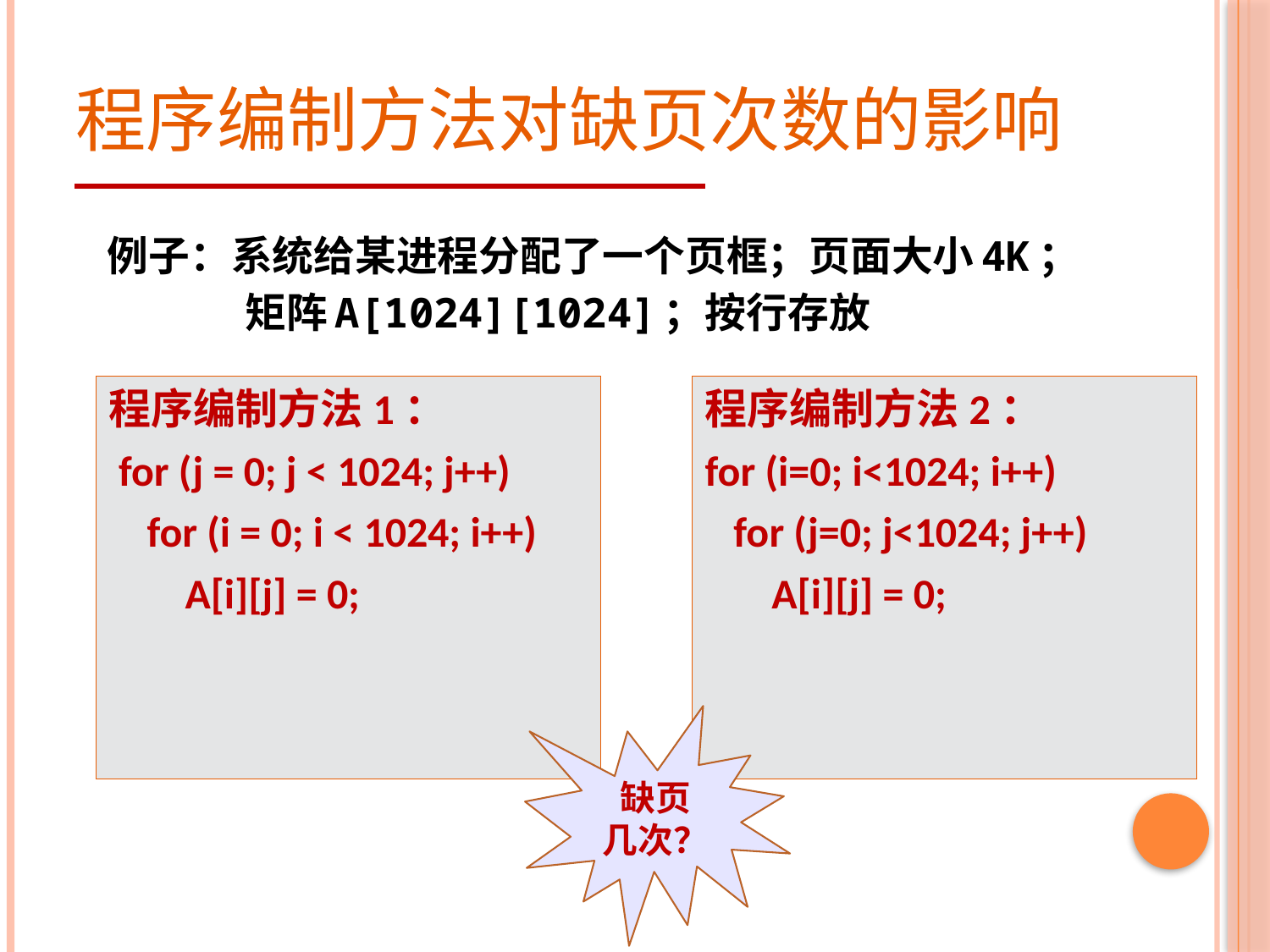

# 程序编制方法对缺页次数的影响
例子：系统给某进程分配了一个页框；页面大小4K；
              矩阵A[1024][1024]；按行存放

程序编制方法1：
 for (j = 0; j < 1024; j++)
    for (i = 0; i < 1024; i++)
        A[i][j] = 0;

程序编制方法2：
for (i=0; i<1024; i++)
   for (j=0; j<1024; j++)
       A[i][j] = 0;
缺页
几次？